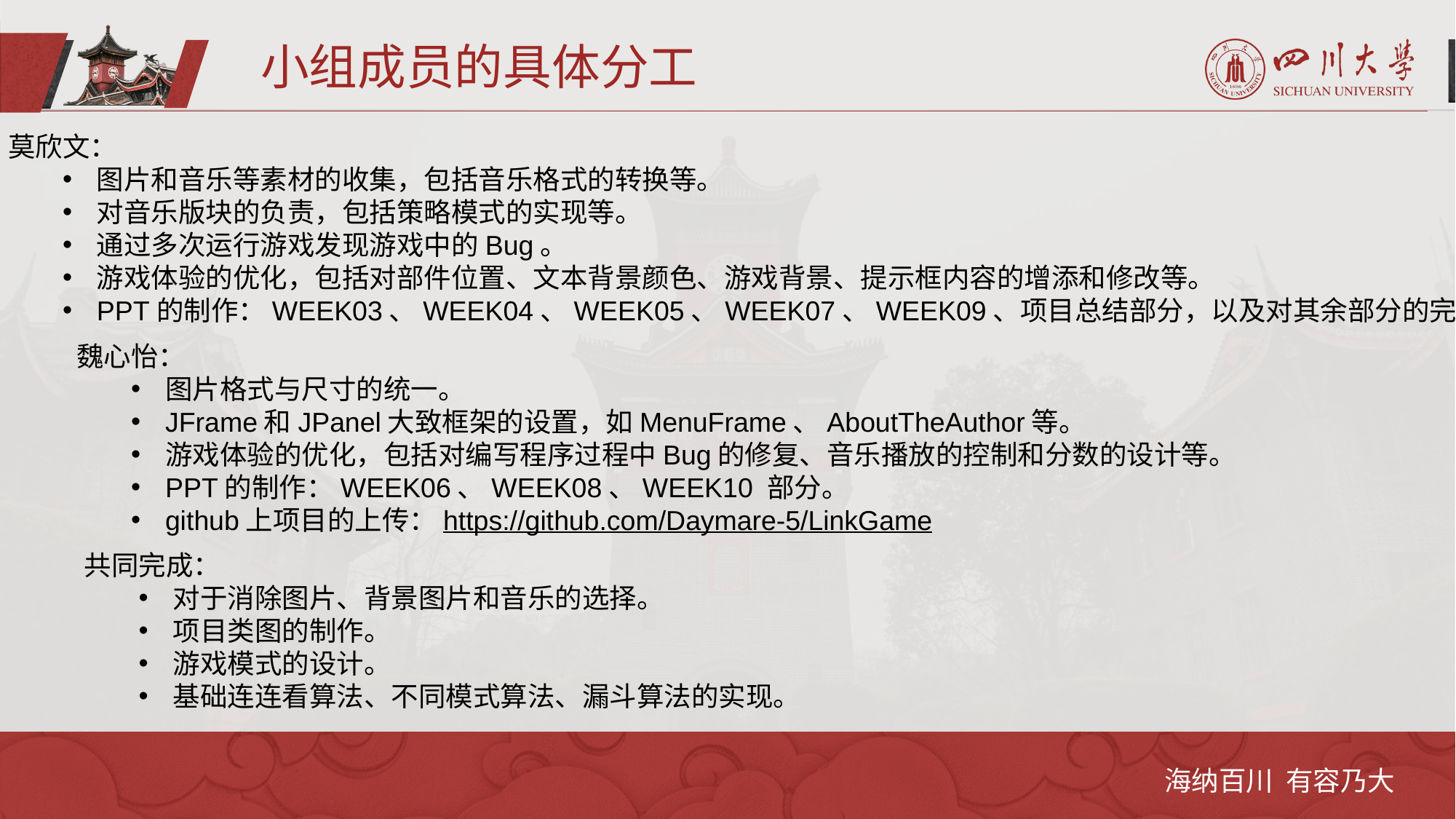

小组成员的具体分工
莫欣文：
图片和音乐等素材的收集，包括音乐格式的转换等。
对音乐版块的负责，包括策略模式的实现等。
通过多次运行游戏发现游戏中的Bug。
游戏体验的优化，包括对部件位置、文本背景颜色、游戏背景、提示框内容的增添和修改等。
PPT的制作：WEEK03、WEEK04、WEEK05、WEEK07、WEEK09、项目总结部分，以及对其余部分的完善。
魏心怡：
图片格式与尺寸的统一。
JFrame和JPanel大致框架的设置，如MenuFrame、AboutTheAuthor等。
游戏体验的优化，包括对编写程序过程中Bug的修复、音乐播放的控制和分数的设计等。
PPT的制作：WEEK06、WEEK08、WEEK10 部分。
github上项目的上传：https://github.com/Daymare-5/LinkGame
共同完成：
对于消除图片、背景图片和音乐的选择。
项目类图的制作。
游戏模式的设计。
基础连连看算法、不同模式算法、漏斗算法的实现。